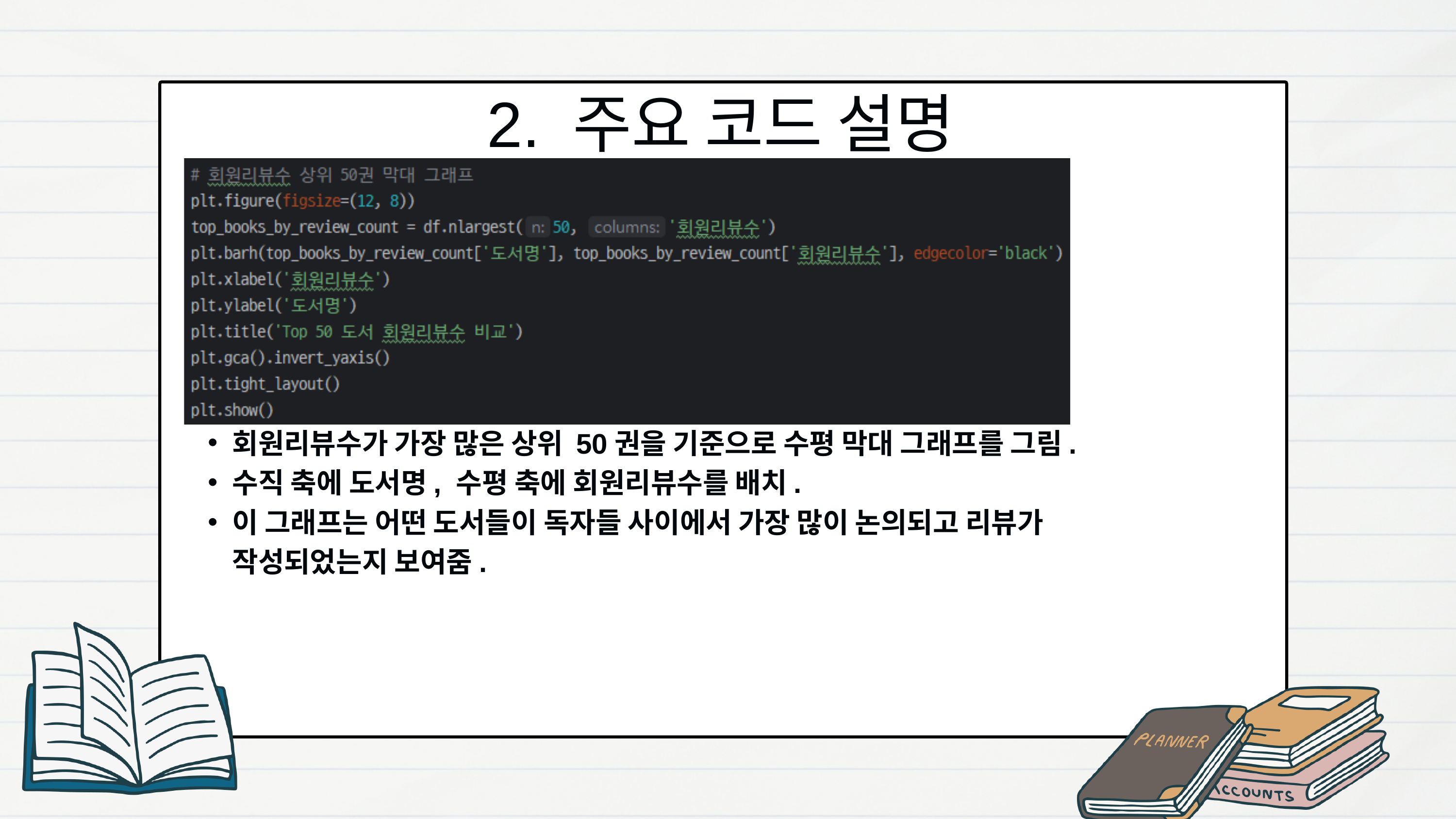

2. 주요 코드 설명

회원리뷰수가 가장 많은 상위 50권을 기준으로 수평 막대 그래프를 그림.
수직 축에 도서명, 수평 축에 회원리뷰수를 배치.
이 그래프는 어떤 도서들이 독자들 사이에서 가장 많이 논의되고 리뷰가 작성되었는지 보여줌.